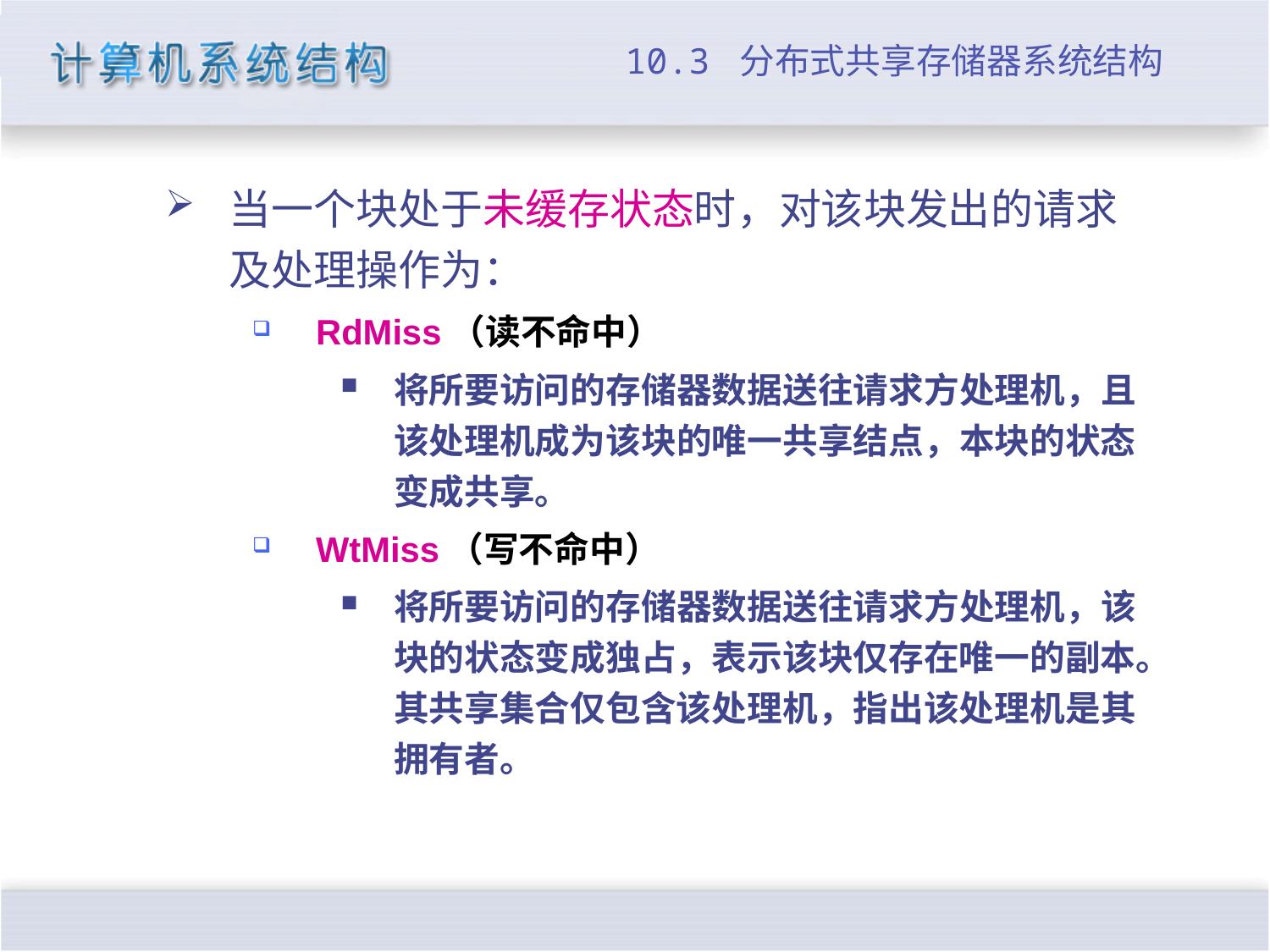

# 10.3 分布式共享存储器系统结构
当一个块处于未缓存状态时，对该块发出的请求及处理操作为：
RdMiss（读不命中）
将所要访问的存储器数据送往请求方处理机，且该处理机成为该块的唯一共享结点，本块的状态变成共享。
WtMiss（写不命中）
将所要访问的存储器数据送往请求方处理机，该块的状态变成独占，表示该块仅存在唯一的副本。其共享集合仅包含该处理机，指出该处理机是其拥有者。